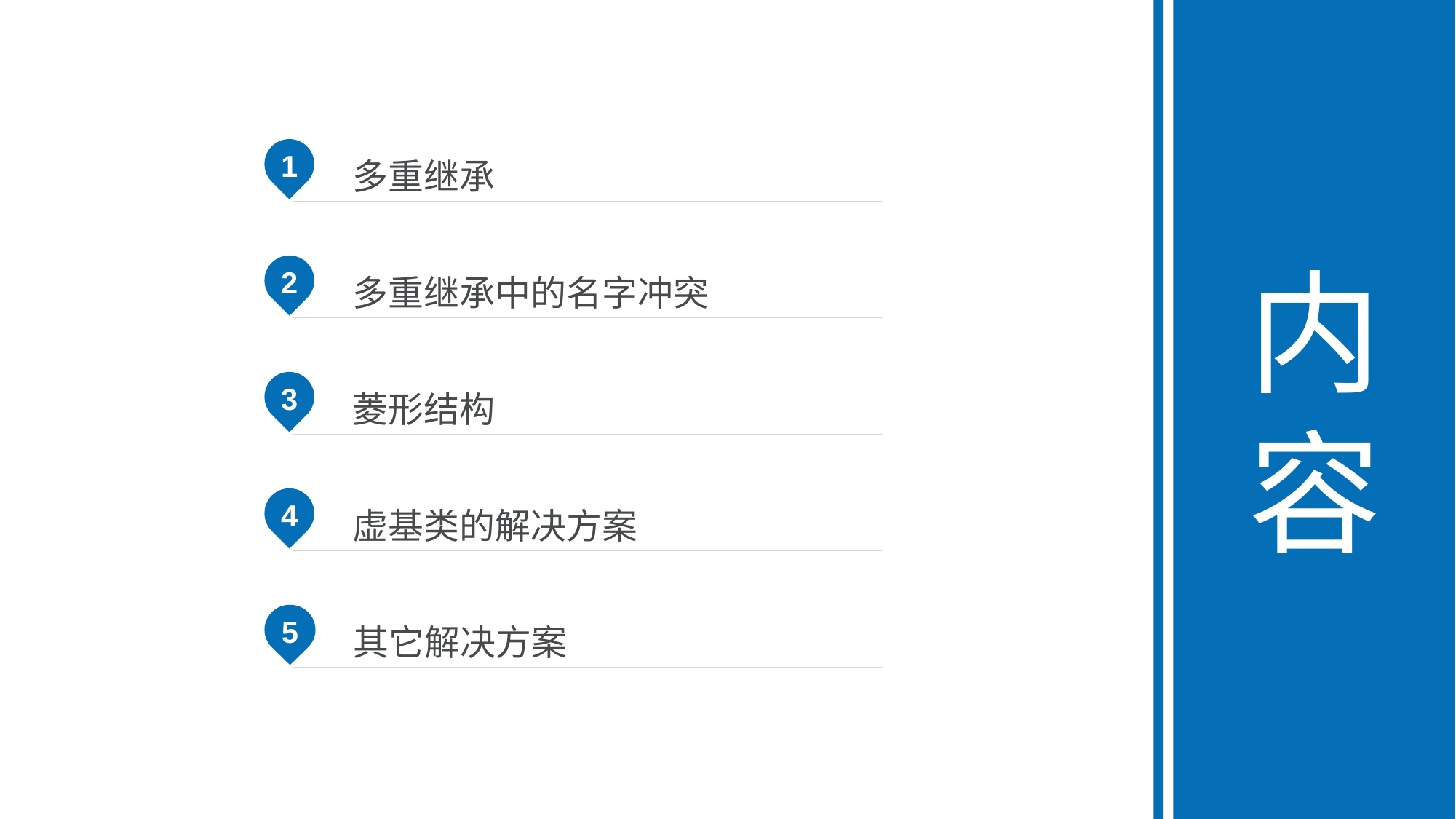

内容

1
多重继承
2
多重继承中的名字冲突
3
菱形结构
4
虚基类的解决方案
5
其它解决方案